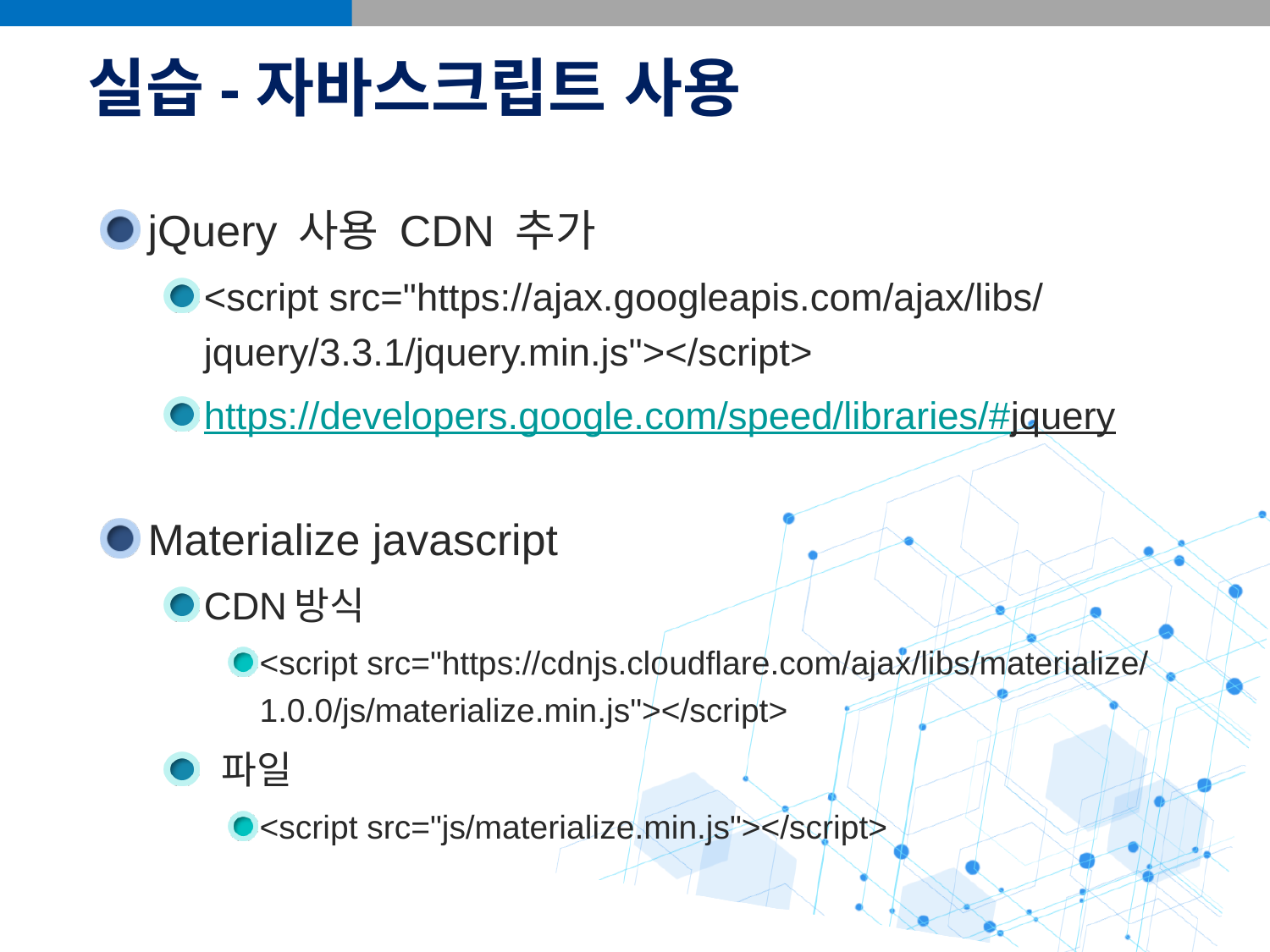

# 실습-자바스크립트 사용
jQuery 사용 CDN 추가
<script src="https://ajax.googleapis.com/ajax/libs/jquery/3.3.1/jquery.min.js"></script>
https://developers.google.com/speed/libraries/#jquery
Materialize javascript
CDN방식
<script src="https://cdnjs.cloudflare.com/ajax/libs/materialize/1.0.0/js/materialize.min.js"></script>
 파일
<script src="js/materialize.min.js"></script>